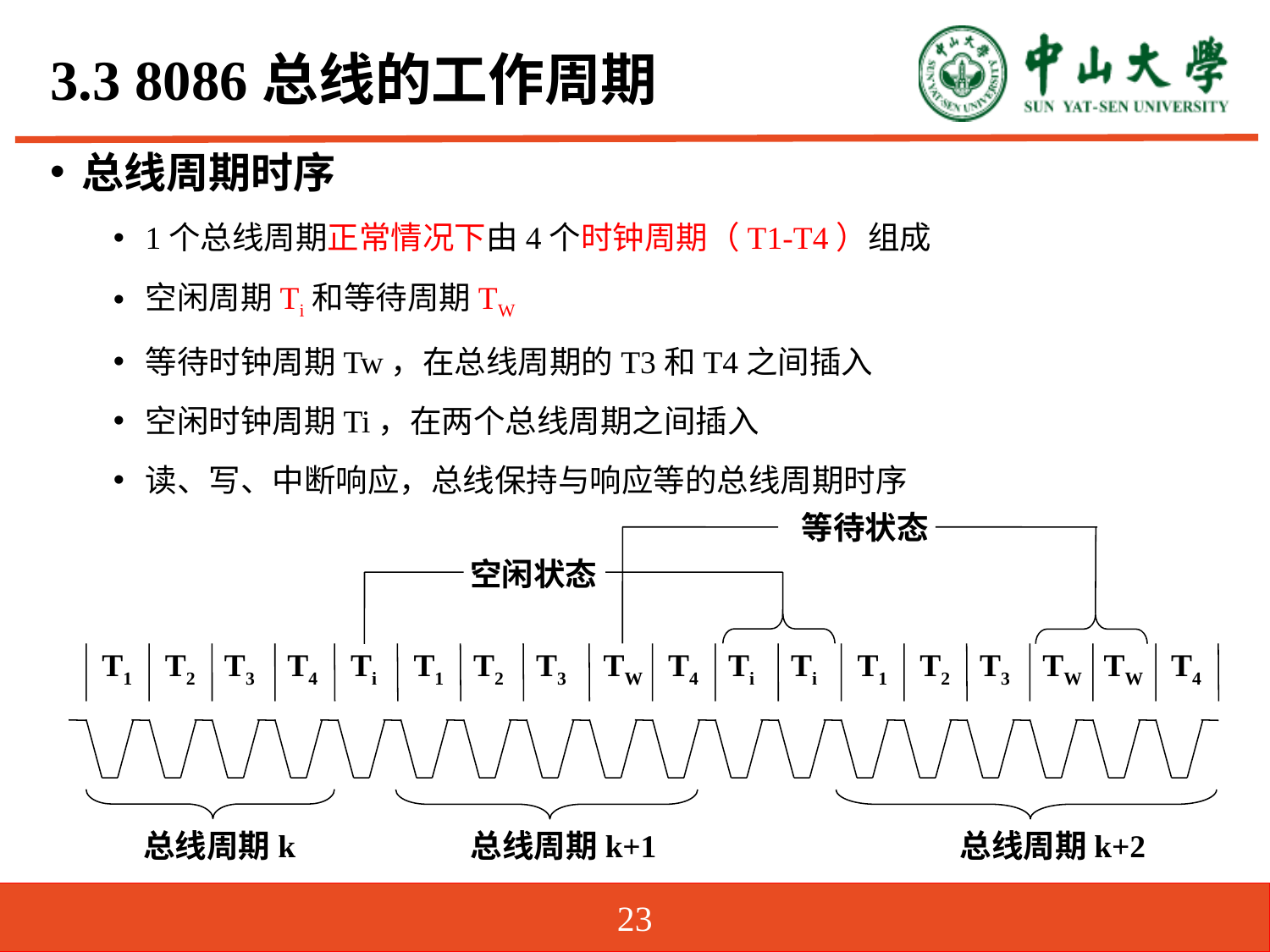

# 3.3 8086总线的工作周期
总线周期时序
1个总线周期正常情况下由4个时钟周期（T1-T4）组成
空闲周期Ti和等待周期TW
等待时钟周期Tw，在总线周期的T3和T4之间插入
空闲时钟周期Ti，在两个总线周期之间插入
读、写、中断响应，总线保持与响应等的总线周期时序

等待状态

空闲状态

T1

T2

T3

T4

Ti

T1

T2

T3

TW

T4

Ti

Ti

T1

T2

T3

TW

TW
T4

总线周期k
总线周期k+1
总线周期k+2
23